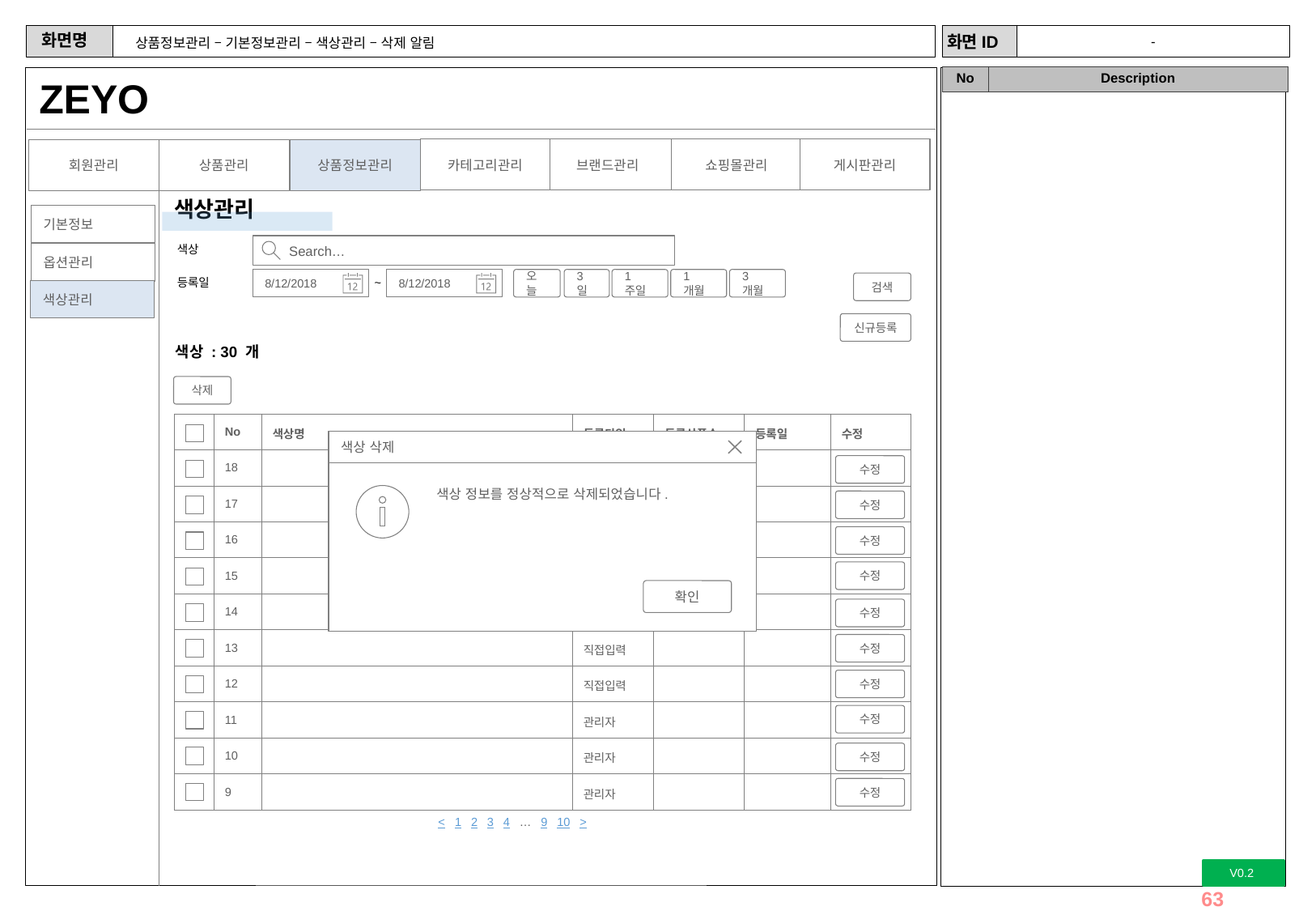

-
# 상품정보관리 – 기본정보관리 – 색상관리 – 삭제 알림
ZEYO
카테고리관리
브랜드관리
쇼핑몰관리
게시판관리
회원관리
상품관리
상품정보관리
색상관리

기본정보
Search…

색상
옵션관리
등록일
~
8/12/2018

8/12/2018

오늘
3일
1주일
1개월
3개월
검색
색상관리
신규등록
색상 : 30 개
삭제
|  | No | 색상명 | 등록타입 | 등록상품수 | 등록일 | 수정 |
| --- | --- | --- | --- | --- | --- | --- |
|  | 18 |  | 관리자 |  |  |  |
|  | 17 |  | 직접입력 |  |  |  |
|  | 16 |  | 관리자 |  |  |  |
|  | 15 |  | 관리자 |  |  |  |
|  | 14 |  | 직접입력 |  |  |  |
|  | 13 |  | 직접입력 |  |  |  |
|  | 12 |  | 직접입력 |  |  |  |
|  | 11 |  | 관리자 |  |  |  |
|  | 10 |  | 관리자 |  |  |  |
|  | 9 |  | 관리자 |  |  |  |

색상 삭제

색상 정보를 정상적으로 삭제되었습니다.

Abort
Cancel
확인

수정

수정
수정

수정

수정

수정
수정

수정

수정

수정
<   1   2   3   4   …   9   10   >
V0.2
63